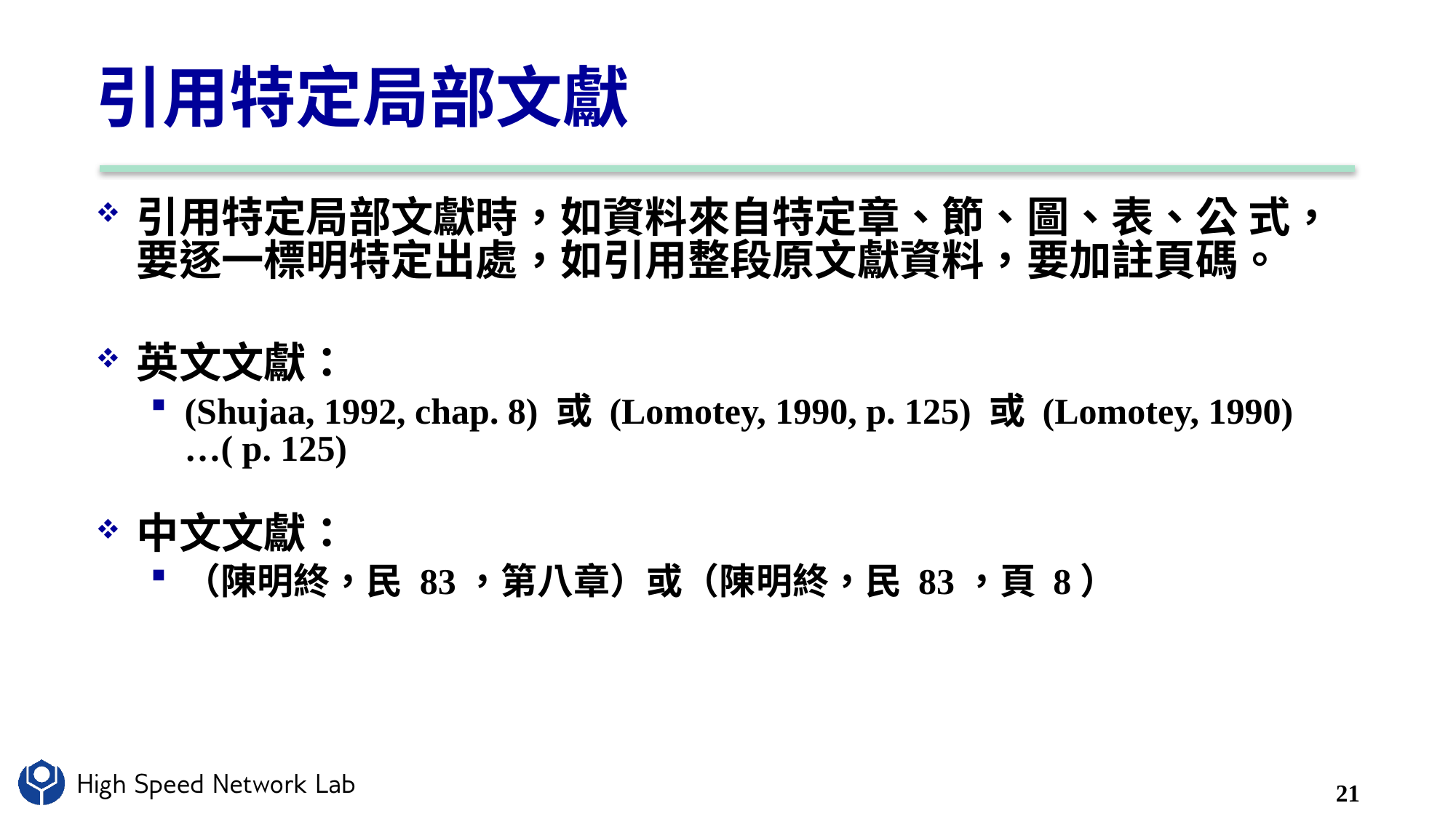

# 引用特定局部文獻
引用特定局部文獻時，如資料來自特定章、節、圖、表、公 式，要逐一標明特定出處，如引用整段原文獻資料，要加註頁碼。
英文文獻：
(Shujaa, 1992, chap. 8) 或 (Lomotey, 1990, p. 125) 或 (Lomotey, 1990)…( p. 125)
中文文獻：
（陳明終，民 83，第八章）或（陳明終，民 83，頁 8）
21